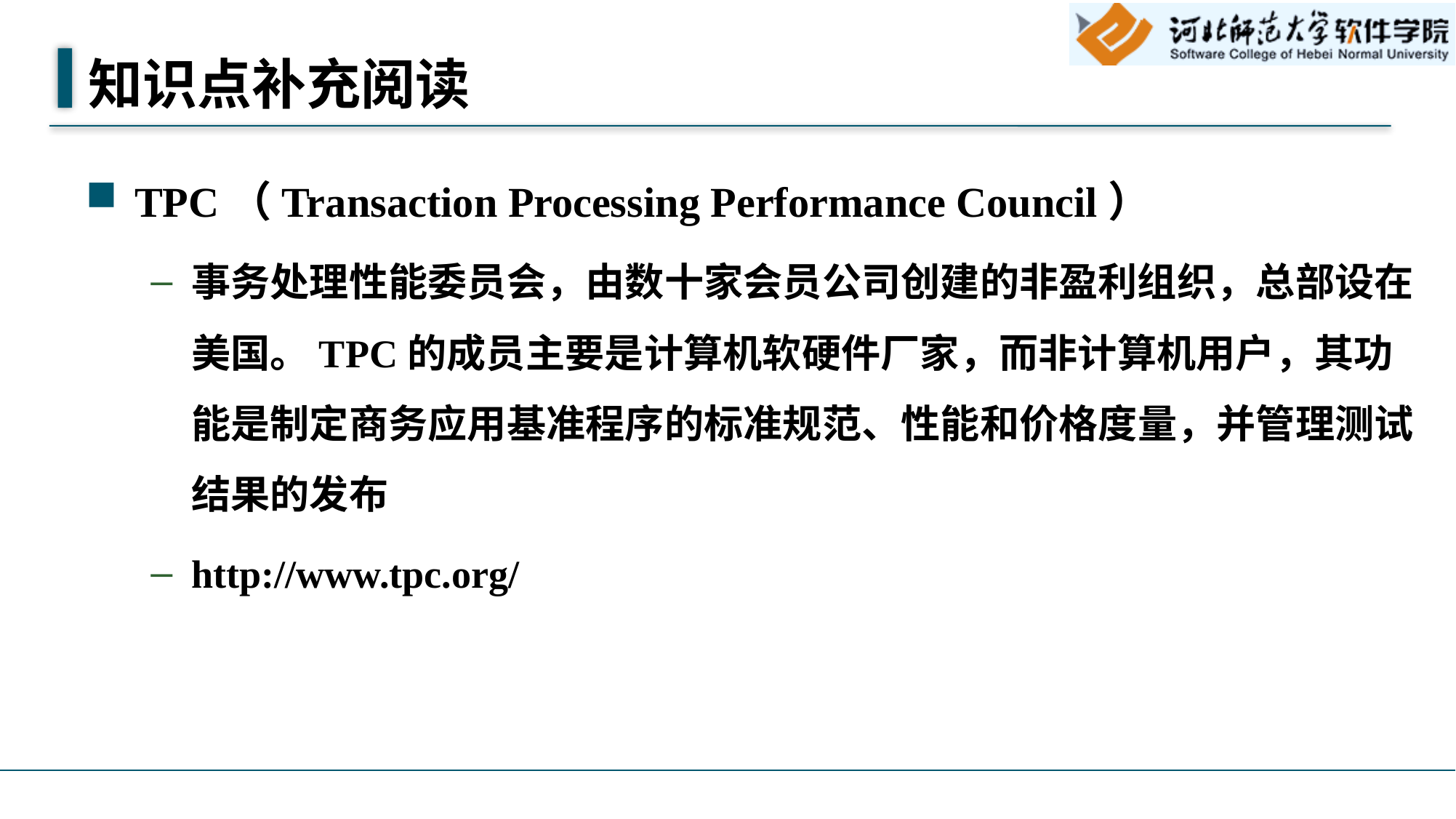

# 知识点补充阅读
TPC（Transaction Processing Performance Council）
事务处理性能委员会，由数十家会员公司创建的非盈利组织，总部设在美国。TPC的成员主要是计算机软硬件厂家，而非计算机用户，其功能是制定商务应用基准程序的标准规范、性能和价格度量，并管理测试结果的发布
http://www.tpc.org/